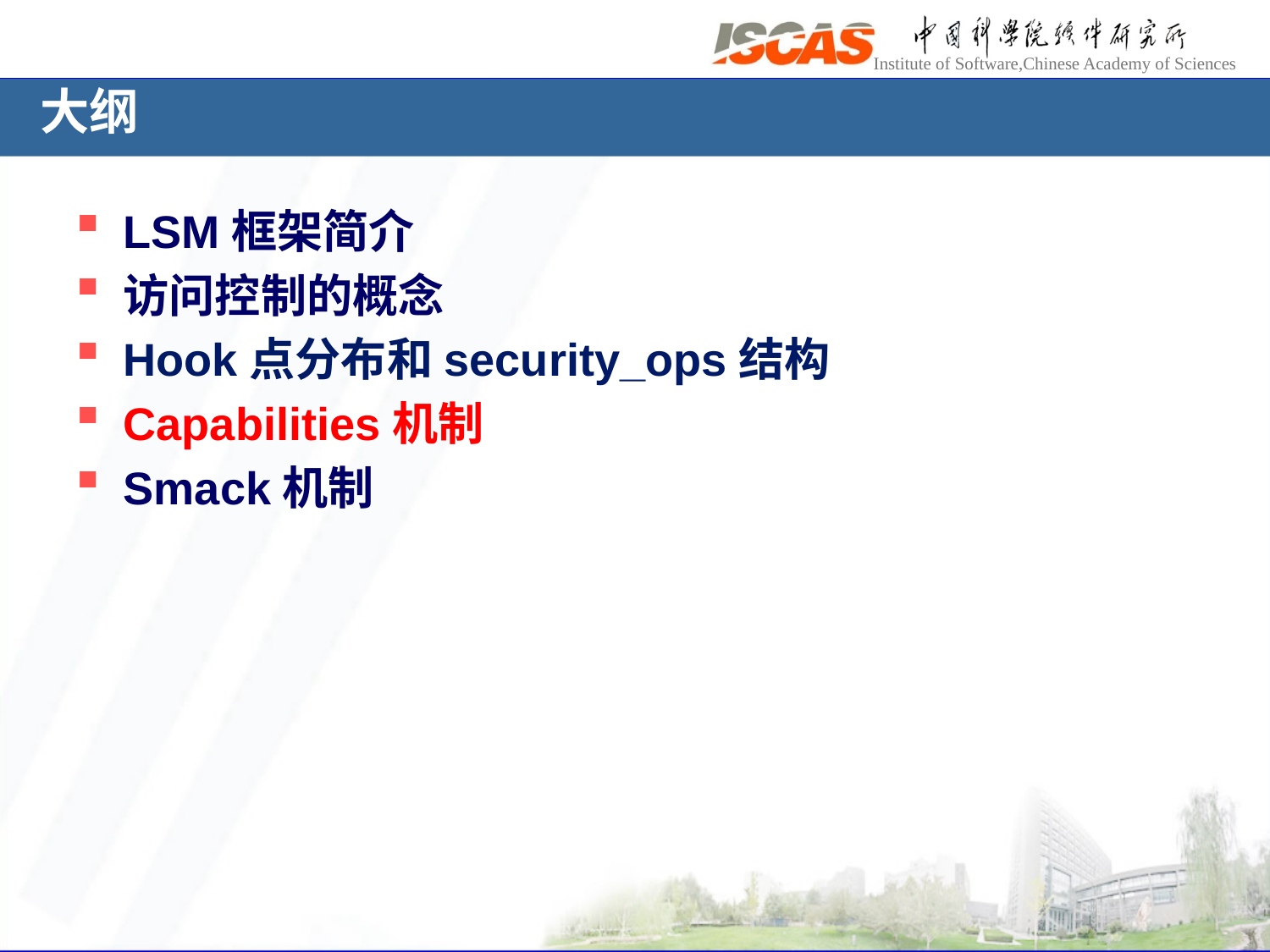

# 大纲
LSM框架简介
访问控制的概念
Hook点分布和security_ops结构
Capabilities机制
Smack机制